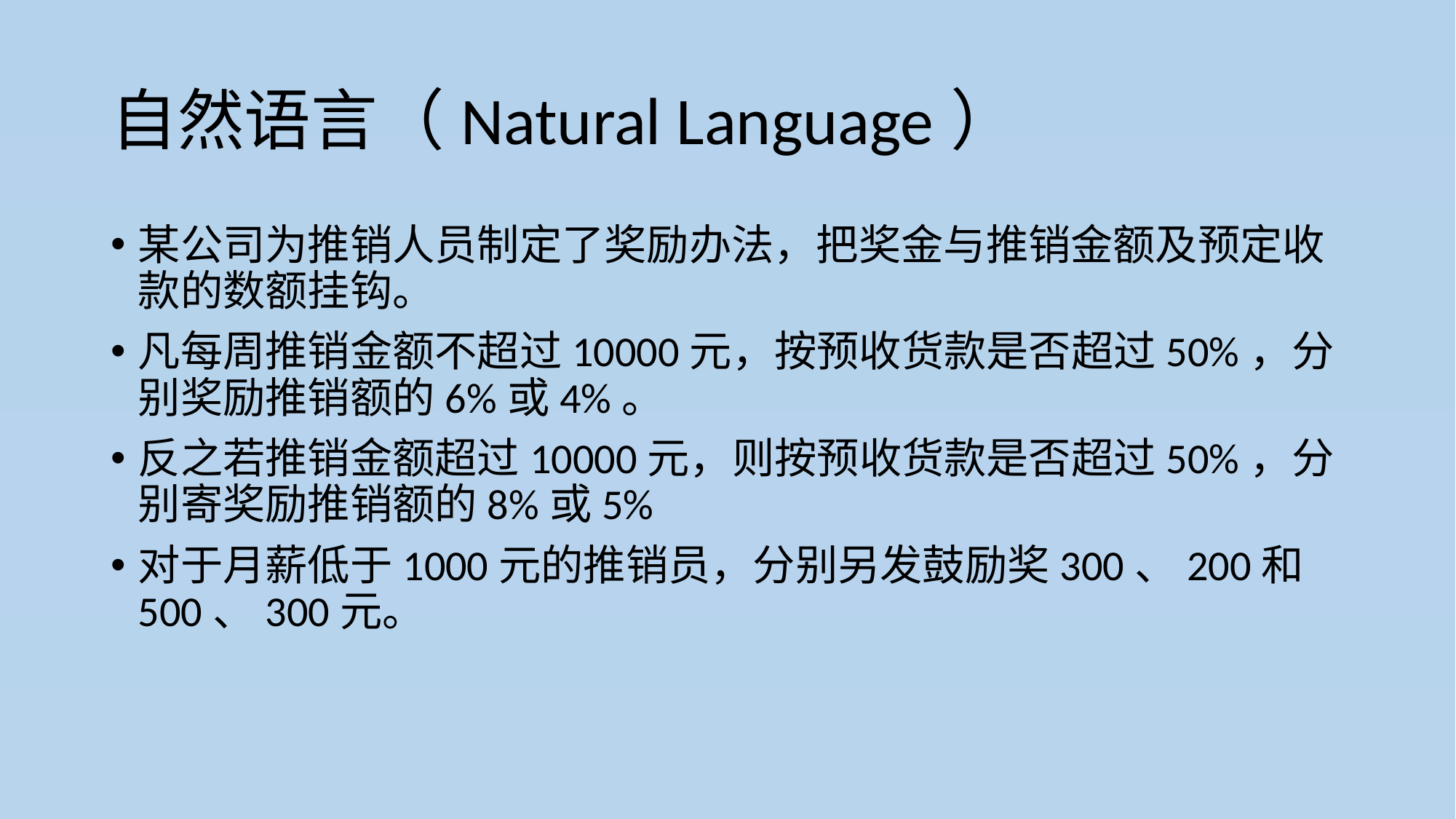

# 自然语言（Natural Language）
某公司为推销人员制定了奖励办法，把奖金与推销金额及预定收款的数额挂钩。
凡每周推销金额不超过10000元，按预收货款是否超过50%，分别奖励推销额的6%或4%。
反之若推销金额超过10000元，则按预收货款是否超过50%，分别寄奖励推销额的8%或5%
对于月薪低于1000元的推销员，分别另发鼓励奖300、200和500、300元。